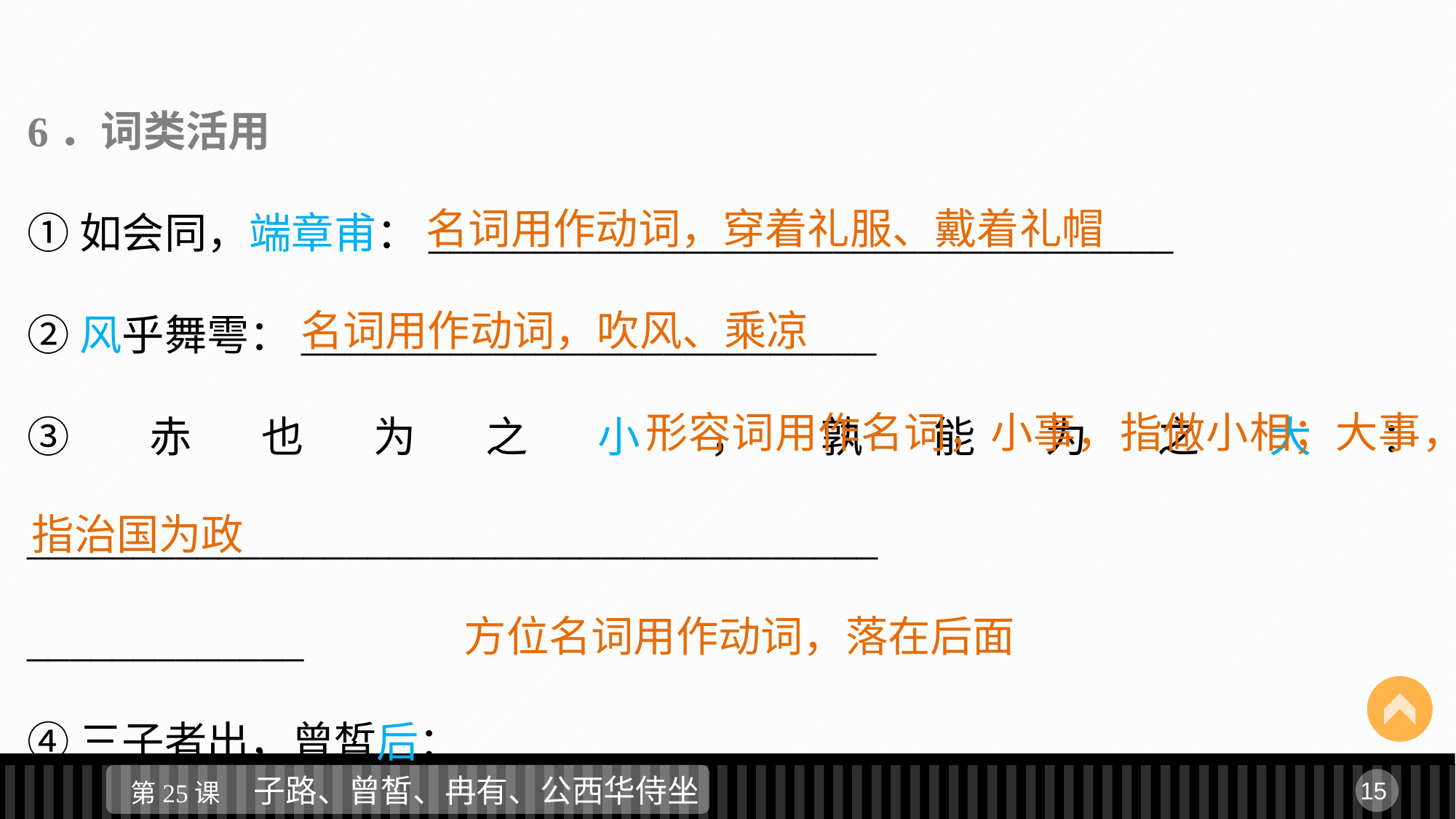

6．词类活用
①如会同，端章甫：___________________________________
②风乎舞雩：___________________________
③赤也为之小，孰能为之大：________________________________________
_____________
④三子者出，曾皙后：_____________________________
            		      名词用作动词，穿着礼服、戴着礼帽
	名词用作动词，吹风、乘凉
	     			     形容词用作名词，小事，指做小相；大事，指治国为政
		          方位名词用作动词，落在后面